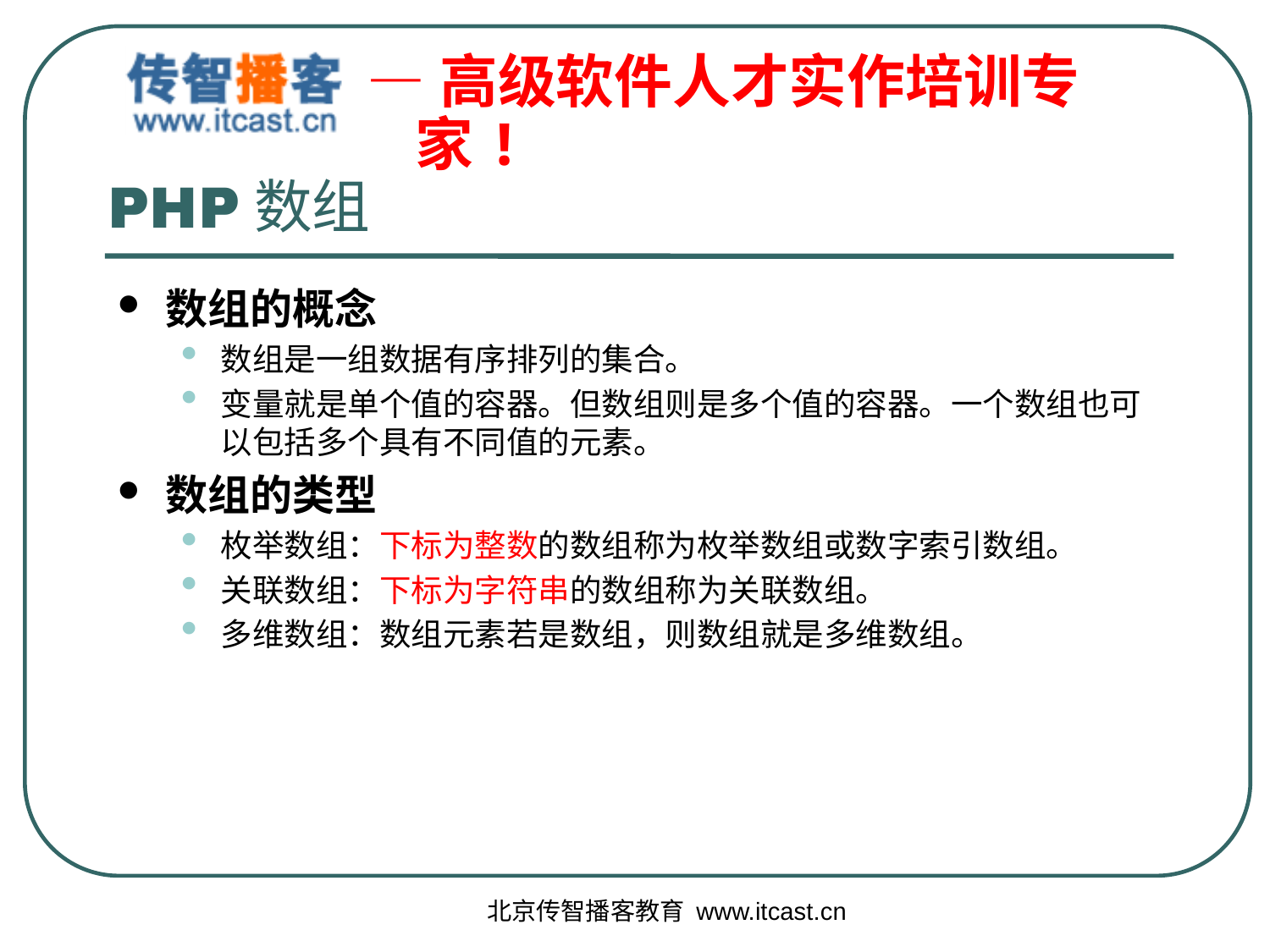

# PHP数组
数组的概念
数组是一组数据有序排列的集合。
变量就是单个值的容器。但数组则是多个值的容器。一个数组也可以包括多个具有不同值的元素。
数组的类型
枚举数组：下标为整数的数组称为枚举数组或数字索引数组。
关联数组：下标为字符串的数组称为关联数组。
多维数组：数组元素若是数组，则数组就是多维数组。